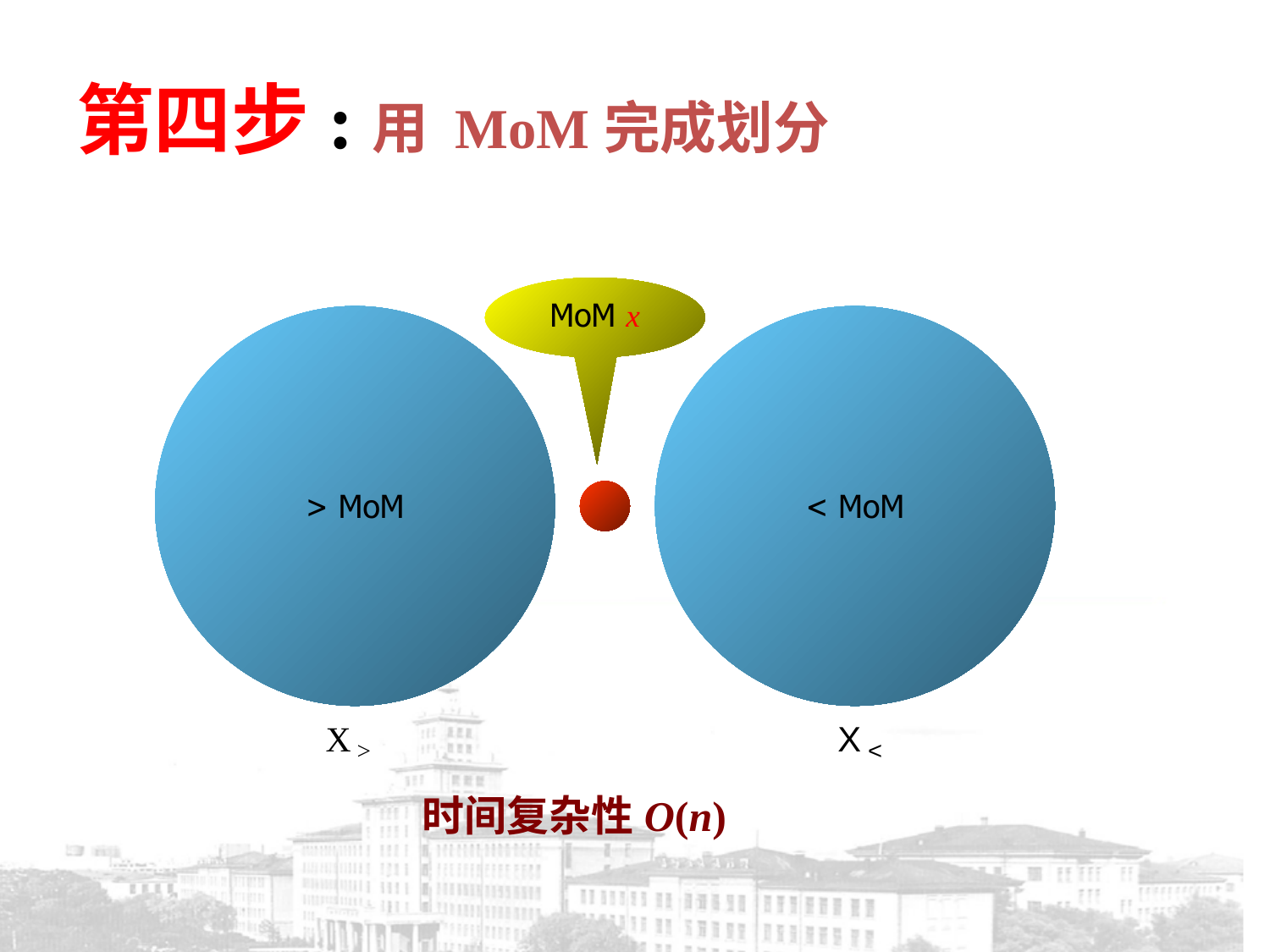

# 第四步:用 MoM完成划分
MoM x
> MoM
< MoM

X
>

X
<
时间复杂性O(n)